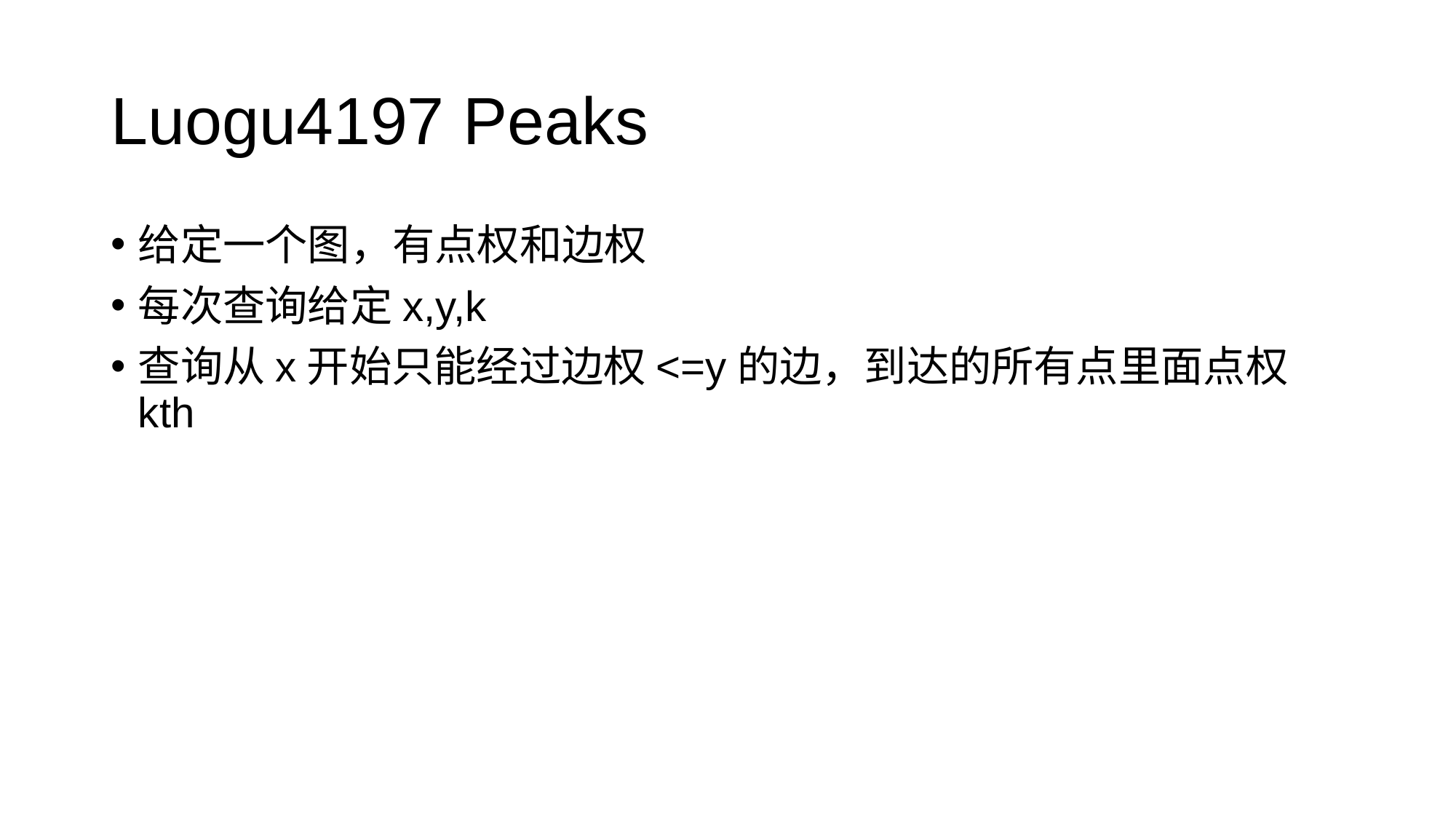

# Luogu4197 Peaks
给定一个图，有点权和边权
每次查询给定x,y,k
查询从x开始只能经过边权<=y的边，到达的所有点里面点权kth